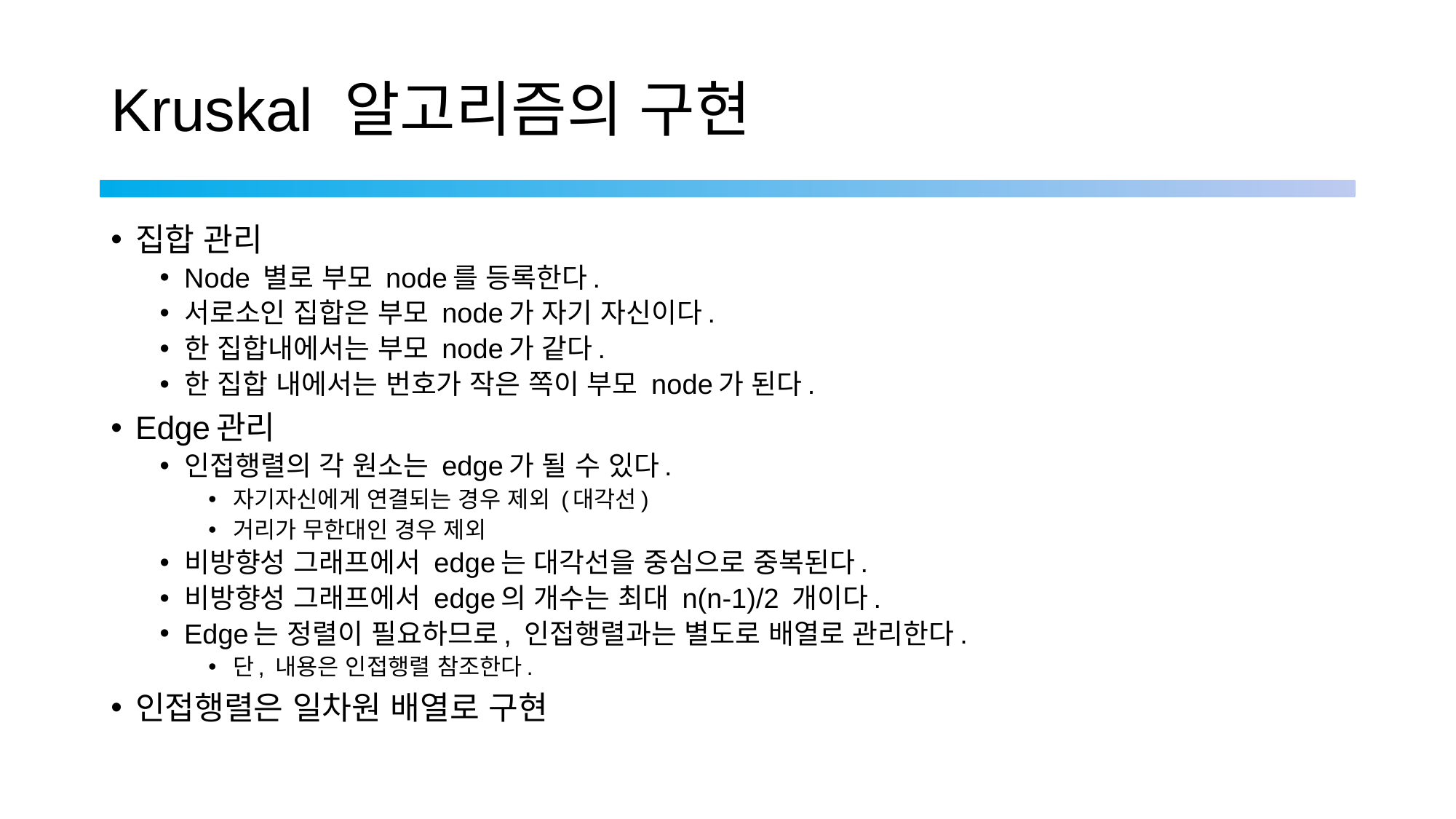

# Kruskal 알고리즘의 구현
집합 관리
Node 별로 부모 node를 등록한다.
서로소인 집합은 부모 node가 자기 자신이다.
한 집합내에서는 부모 node가 같다.
한 집합 내에서는 번호가 작은 쪽이 부모 node가 된다.
Edge관리
인접행렬의 각 원소는 edge가 될 수 있다.
자기자신에게 연결되는 경우 제외 (대각선)
거리가 무한대인 경우 제외
비방향성 그래프에서 edge는 대각선을 중심으로 중복된다.
비방향성 그래프에서 edge의 개수는 최대 n(n-1)/2 개이다.
Edge는 정렬이 필요하므로, 인접행렬과는 별도로 배열로 관리한다.
단, 내용은 인접행렬 참조한다.
인접행렬은 일차원 배열로 구현